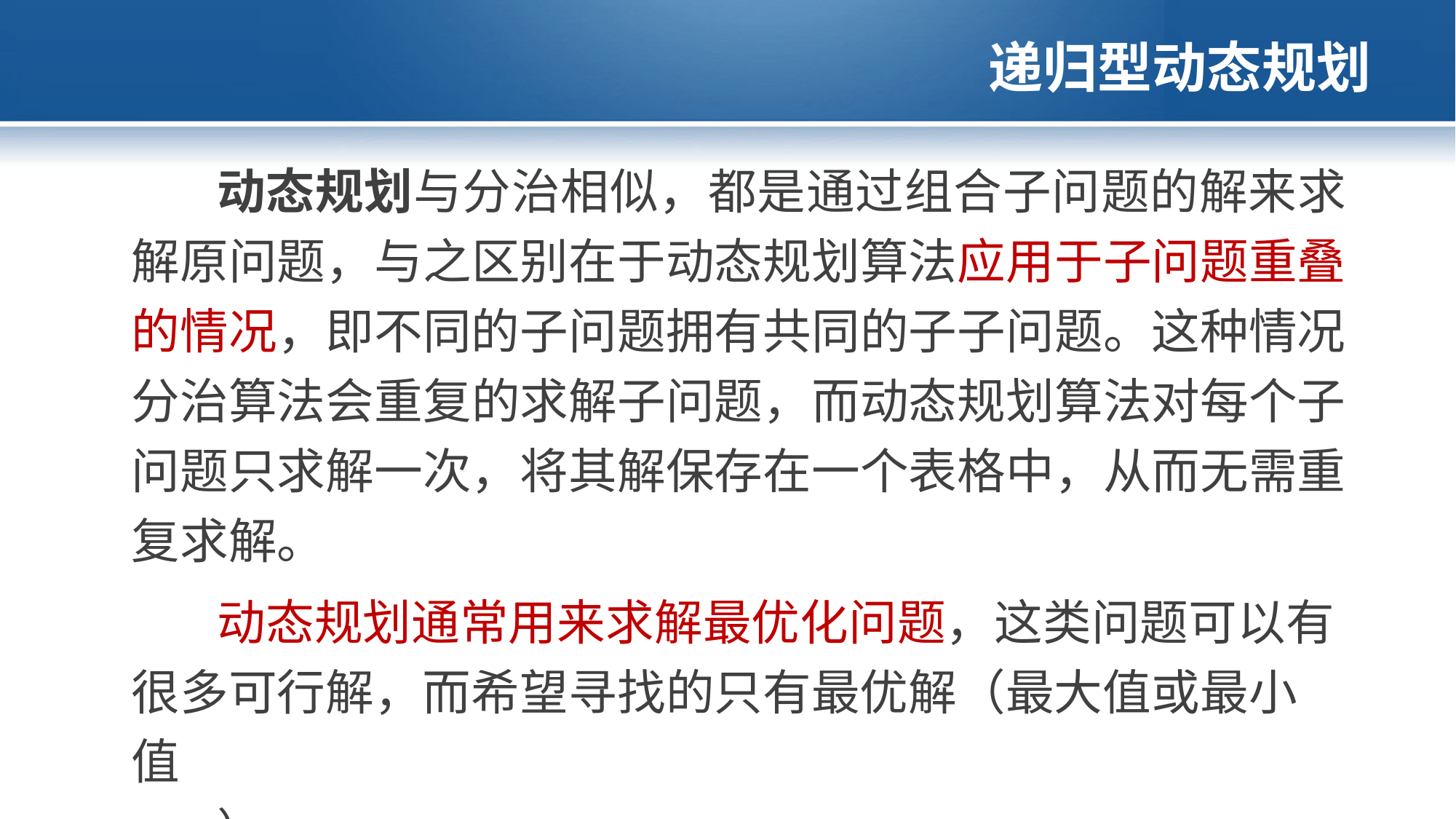

# 递归型动态规划
动态规划与分治相似，都是通过组合子问题的解来求 解原问题，与之区别在于动态规划算法应用于子问题重叠 的情况，即不同的子问题拥有共同的子子问题。这种情况 分治算法会重复的求解子问题，而动态规划算法对每个子 问题只求解一次，将其解保存在一个表格中，从而无需重 复求解。
动态规划通常用来求解最优化问题，这类问题可以有 很多可行解，而希望寻找的只有最优解（最大值或最小值
）。